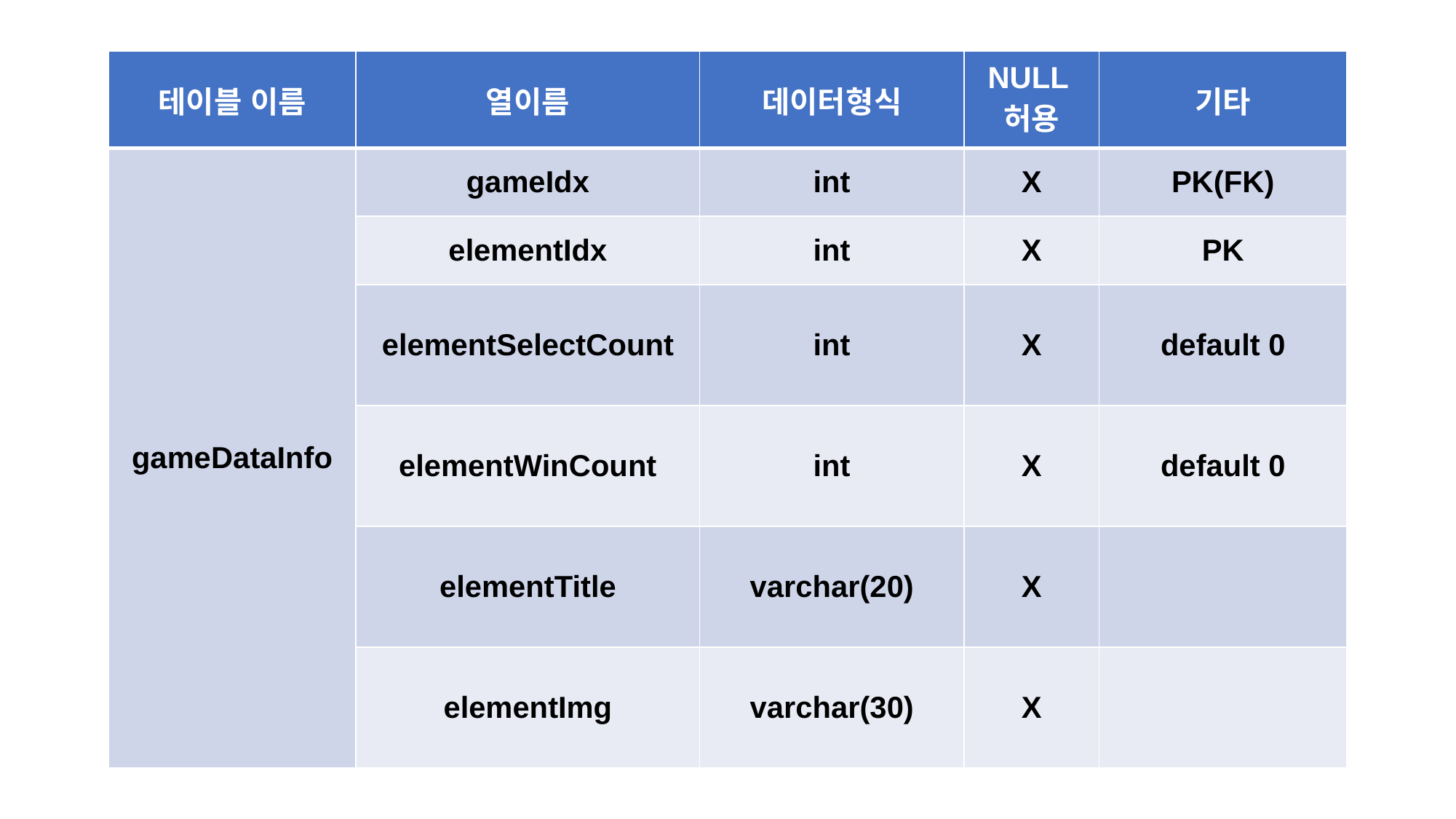

| 테이블 이름 | 열이름 | 데이터형식 | NULL허용 | 기타 |
| --- | --- | --- | --- | --- |
| gameDataInfo | gameIdx | int | X | PK(FK) |
|  | elementIdx | int | X | PK |
|  | elementSelectCount | int | X | default 0 |
|  | elementWinCount | int | X | default 0 |
|  | elementTitle | varchar(20) | X |  |
|  | elementImg | varchar(30) | X |  |